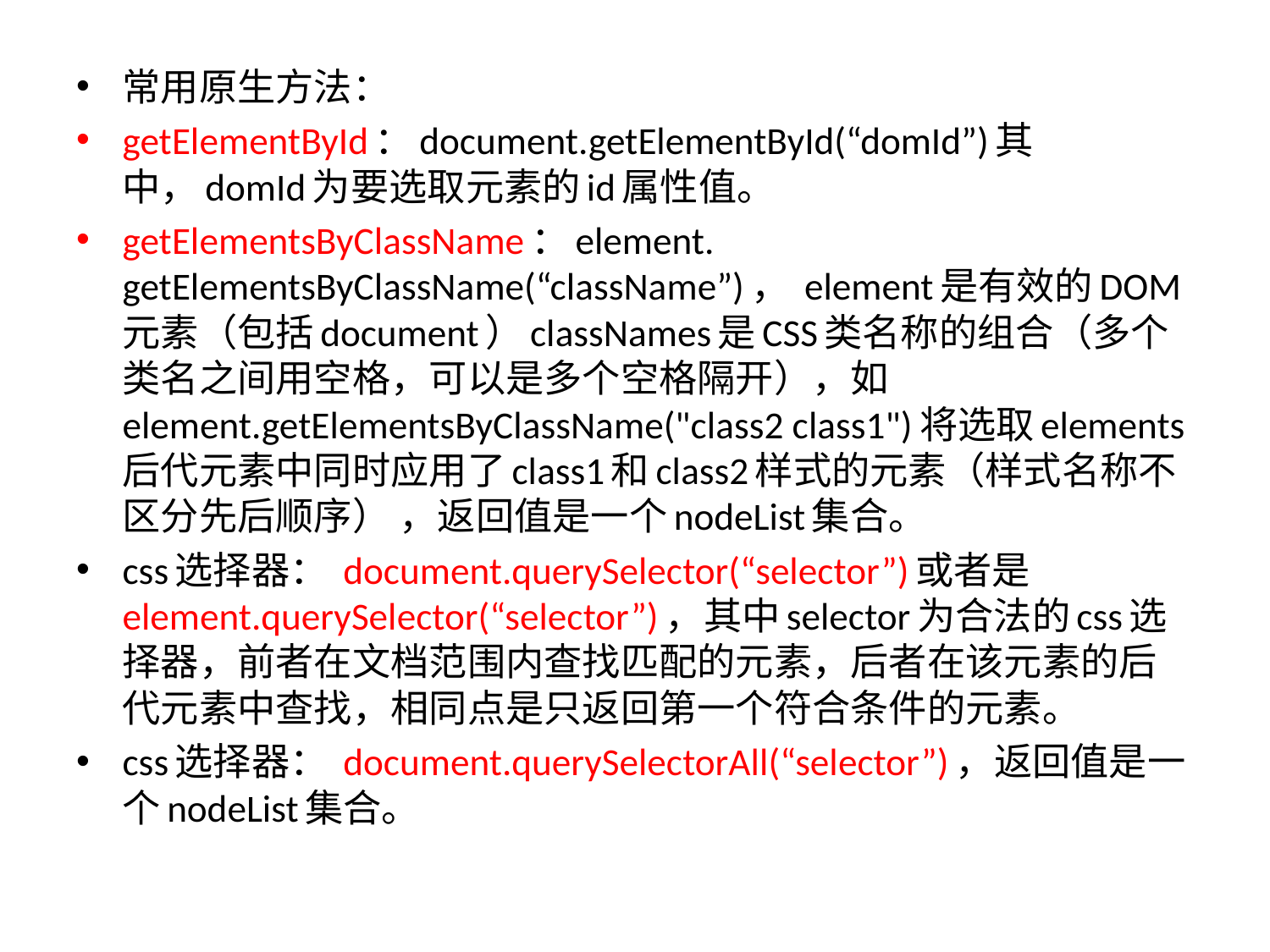

常用原生方法：
getElementById：document.getElementById(“domId”)其中，domId为要选取元素的id属性值。
getElementsByClassName：element. getElementsByClassName(“className”)， element是有效的DOM元素（包括document）classNames是CSS类名称的组合（多个类名之间用空格，可以是多个空格隔开），如element.getElementsByClassName("class2 class1")将选取elements后代元素中同时应用了class1和class2样式的元素（样式名称不区分先后顺序） ，返回值是一个nodeList集合。
css选择器： document.querySelector(“selector”)或者是element.querySelector(“selector”)，其中selector为合法的css选择器，前者在文档范围内查找匹配的元素，后者在该元素的后代元素中查找，相同点是只返回第一个符合条件的元素。
css选择器： document.querySelectorAll(“selector”)，返回值是一个nodeList集合。